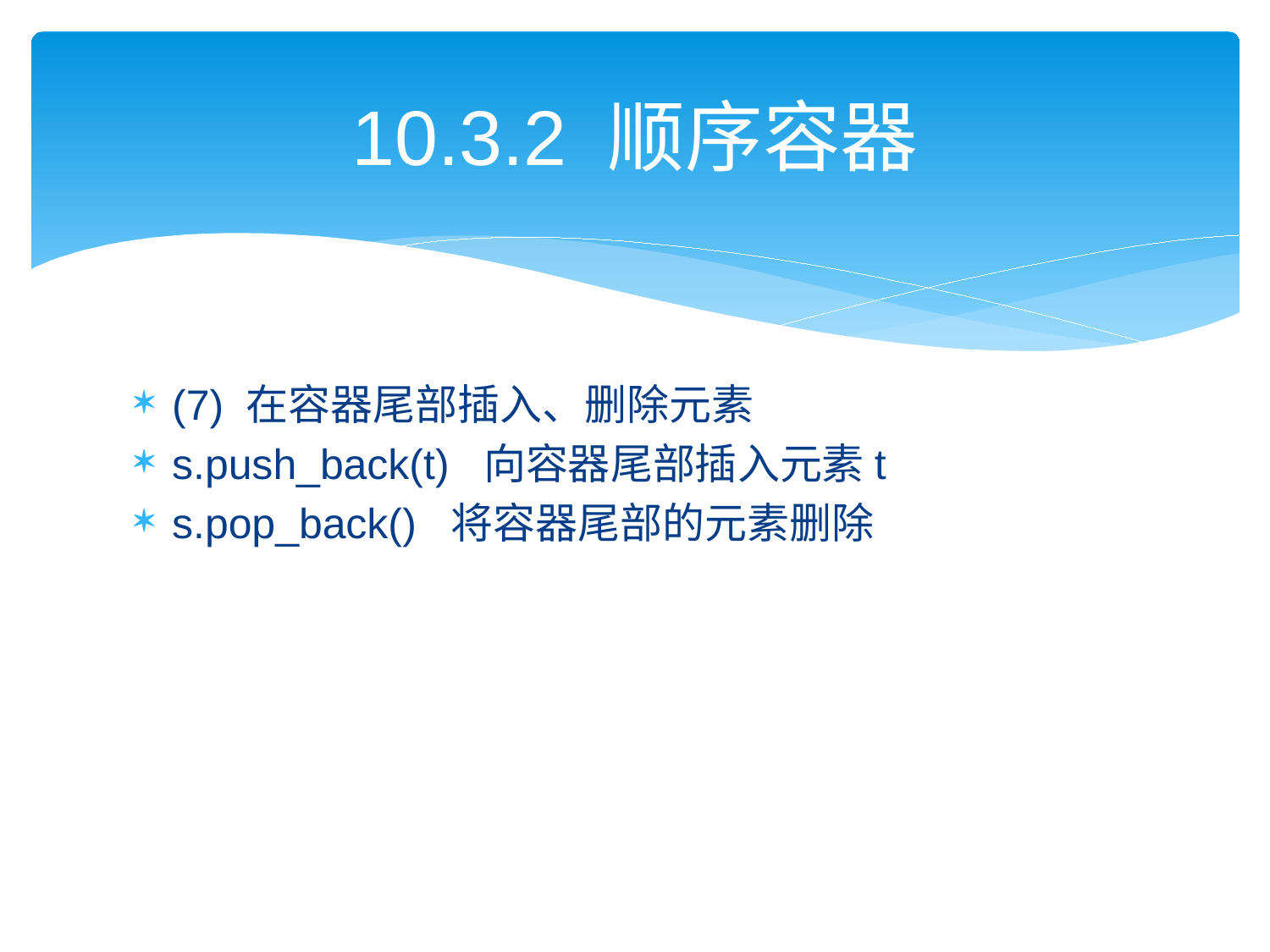

# 10.3.2 顺序容器
(7) 在容器尾部插入、删除元素
s.push_back(t)  向容器尾部插入元素t
s.pop_back()  将容器尾部的元素删除